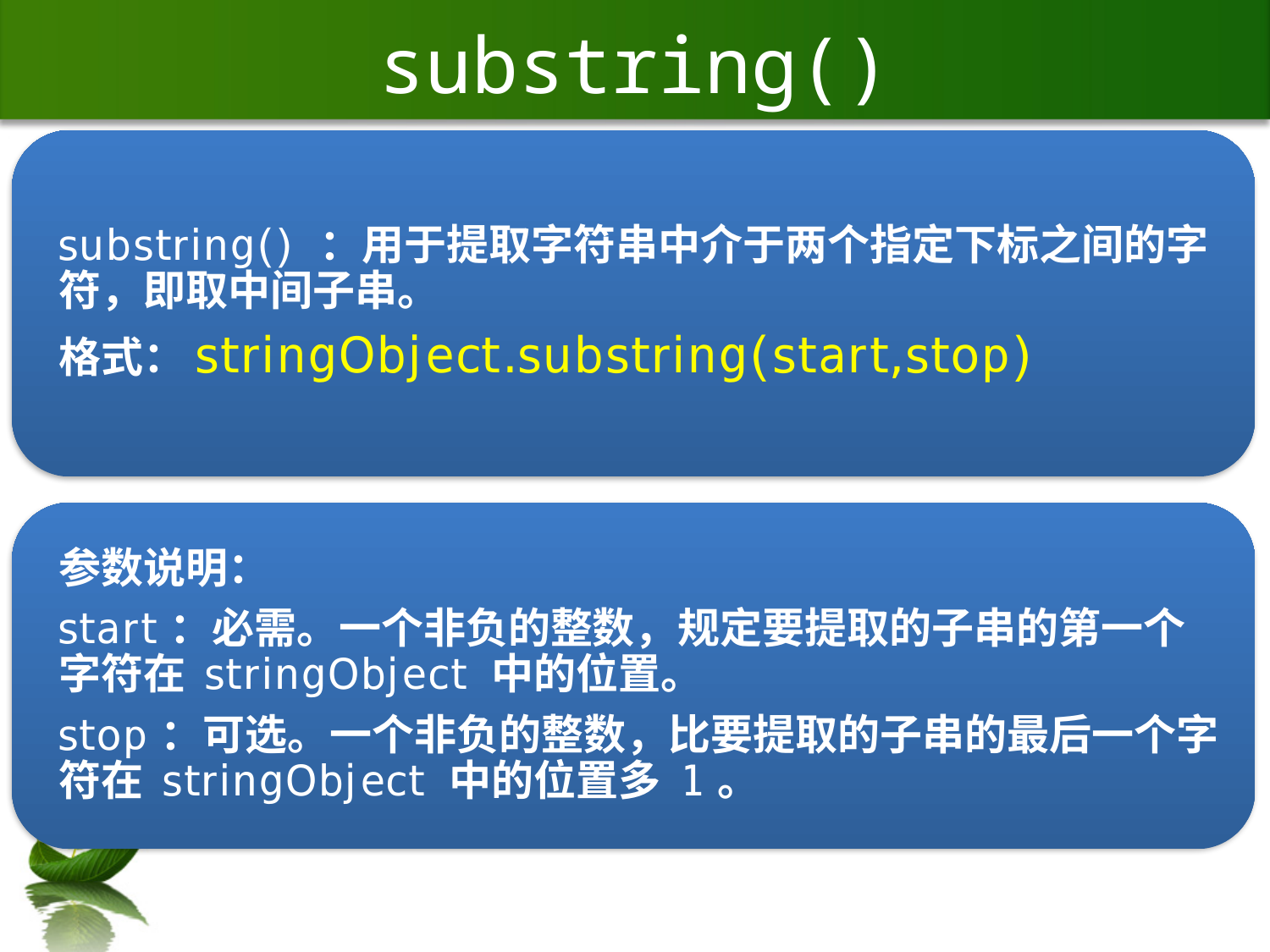

# substring()
substring() ：用于提取字符串中介于两个指定下标之间的字符，即取中间子串。
格式：stringObject.substring(start,stop)
参数说明：
start：必需。一个非负的整数，规定要提取的子串的第一个字符在 stringObject 中的位置。
stop：可选。一个非负的整数，比要提取的子串的最后一个字符在 stringObject 中的位置多 1。